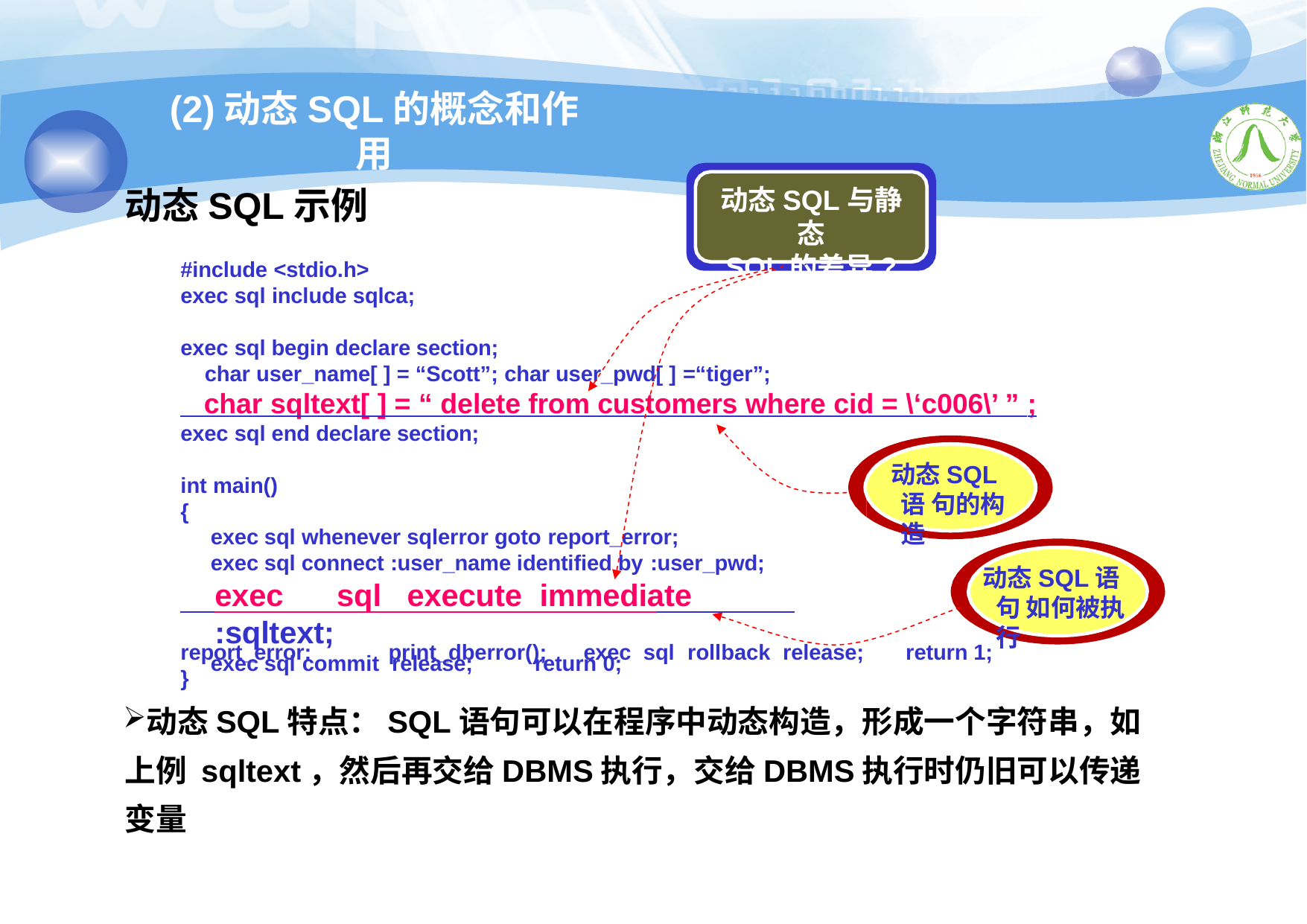

# (2)动态SQL的概念和作用

动态SQL示例
#include <stdio.h>
exec sql include sqlca;
动态SQL与静态
SQL的差异?

exec sql begin declare section;
char user_name[ ] = “Scott”; char user_pwd[ ] =“tiger”;
   char sqltext[ ] = “ delete from customers where cid = \‘c006\’ ” ;
exec sql end declare section;

动态SQL语 句的构造
int main()
{
exec sql whenever sqlerror goto report_error;
exec sql connect :user_name identified by :user_pwd;
exec	sql	execute	immediate	:sqltext;
exec sql commit  release;	return 0;

动态SQL语句 如何被执行

report_error:	print_dberror();	exec  sql  rollback  release;	return 1;
}
动态SQL特点：SQL语句可以在程序中动态构造，形成一个字符串，如上例 sqltext，然后再交给DBMS执行，交给DBMS执行时仍旧可以传递变量